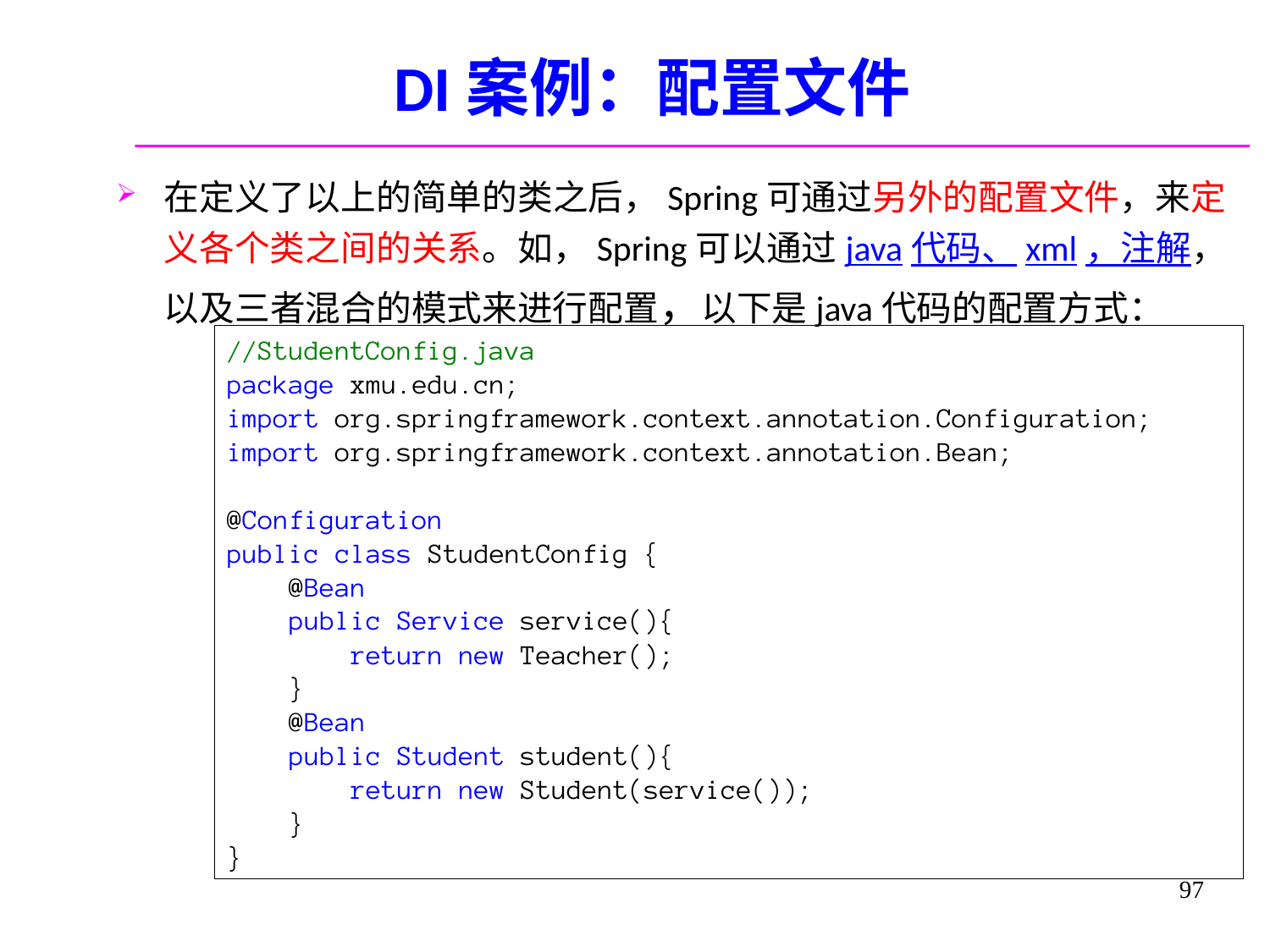

# DI案例：配置文件
在定义了以上的简单的类之后，Spring可通过另外的配置文件，来定义各个类之间的关系。如，Spring可以通过java代码、xml，注解，以及三者混合的模式来进行配置，以下是java代码的配置方式：
//StudentConfig.java
package xmu.edu.cn;
import org.springframework.context.annotation.Configuration;
import org.springframework.context.annotation.Bean;
@Configuration
public class StudentConfig {
    @Bean
    public Service service(){
        return new Teacher();
    }
    @Bean
    public Student student(){
        return new Student(service());
    }
}
97